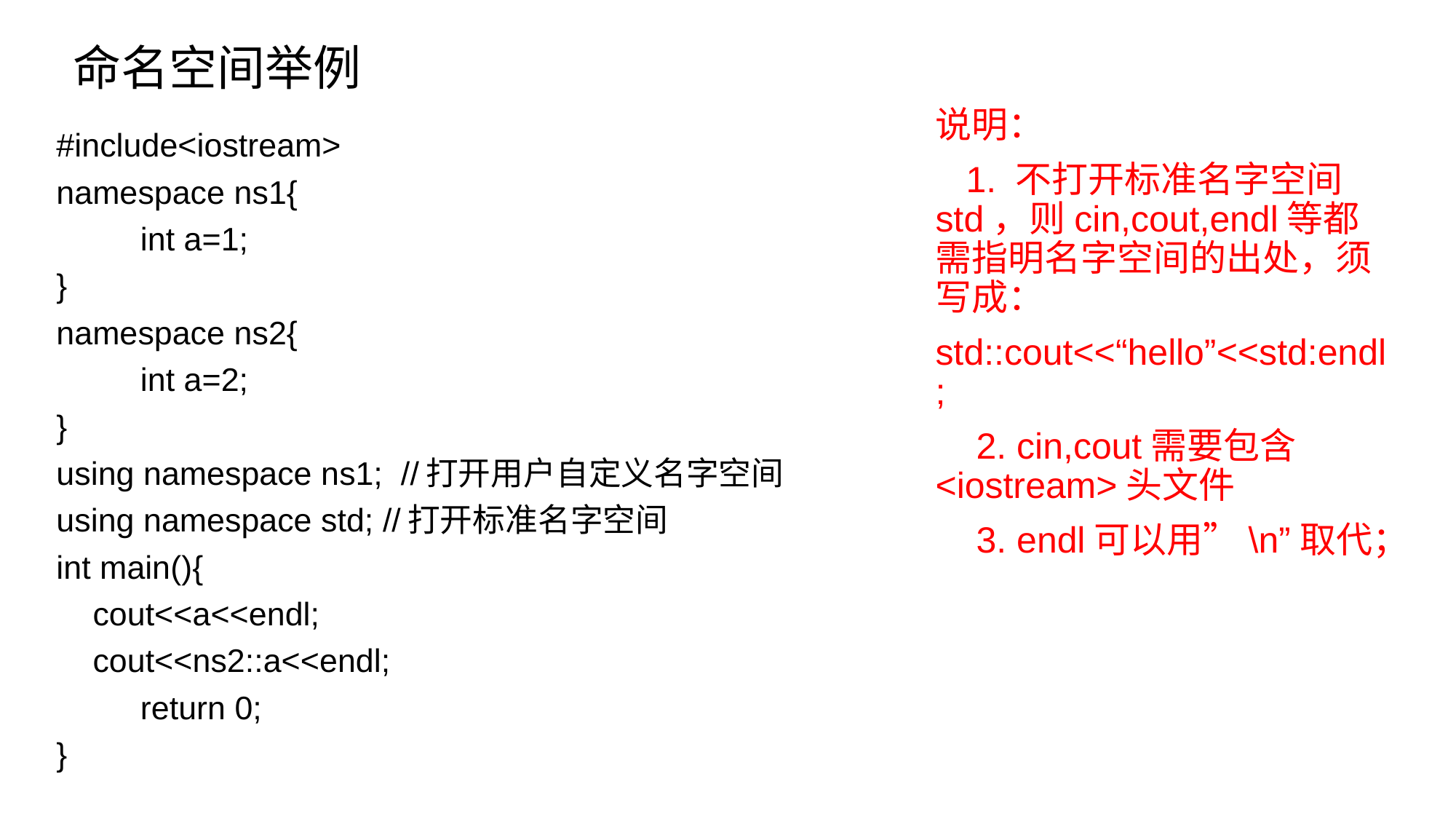

# 命名空间举例
说明：
   1. 不打开标准名字空间std，则cin,cout,endl等都需指明名字空间的出处，须写成：
std::cout<<“hello”<<std:endl;
    2. cin,cout需要包含<iostream>头文件
    3. endl可以用”\n”取代；

#include<iostream>
namespace ns1{
	int a=1;
}
namespace ns2{
	int a=2;
}
using namespace ns1;  //打开用户自定义名字空间
using namespace std; //打开标准名字空间
int main(){
    cout<<a<<endl;
    cout<<ns2::a<<endl;
	return 0;
}